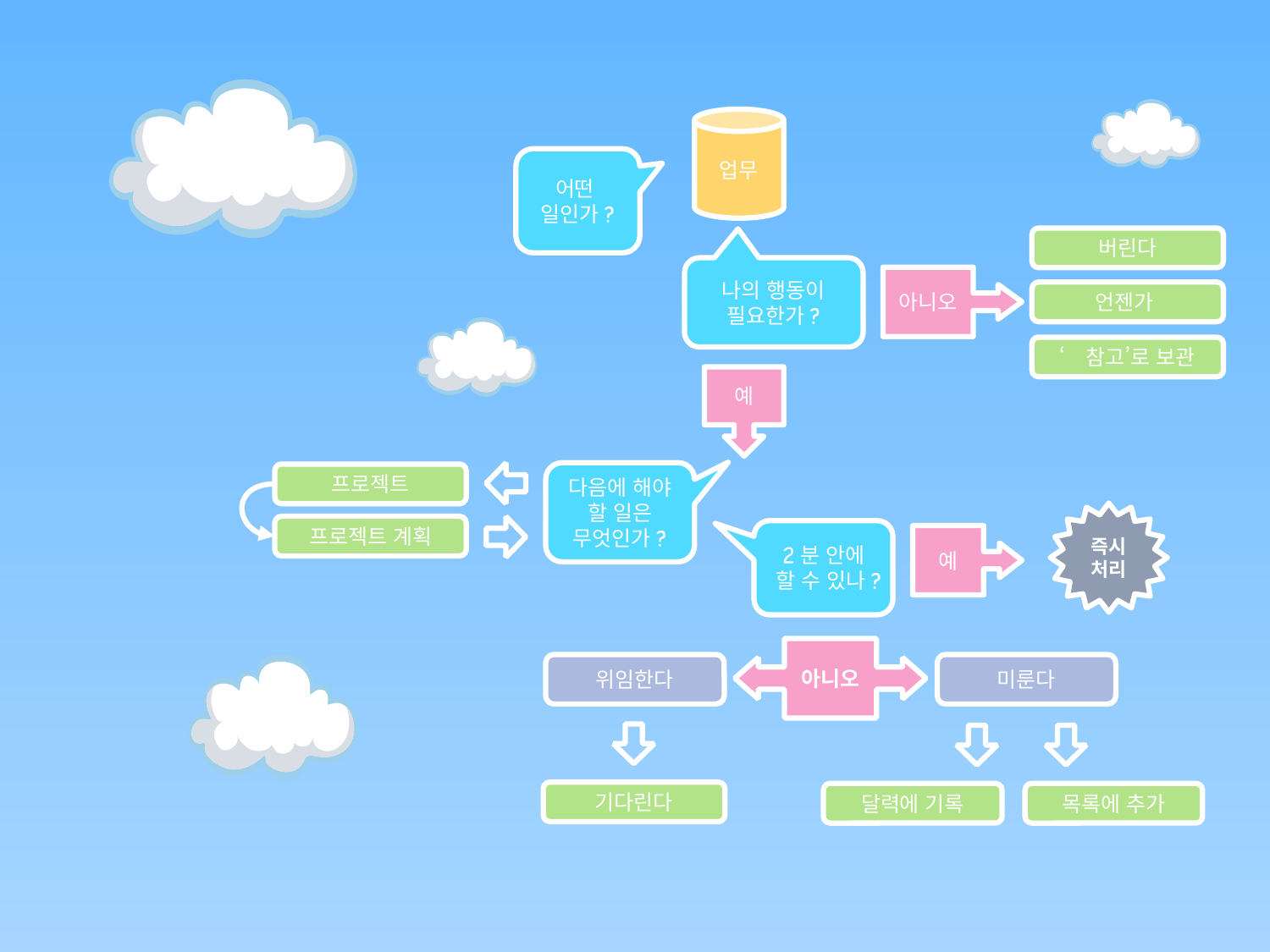

업무
어떤
일인가?
버린다
나의 행동이
 필요한가?
아니오
언젠가

‘참고’로 보관
예

다음에 해야 할 일은 무엇인가?
프로젝트
즉시
처리
프로젝트 계획

2분 안에
할 수 있나?
예
아니오

위임한다
미룬다

기다린다
달력에 기록
목록에 추가